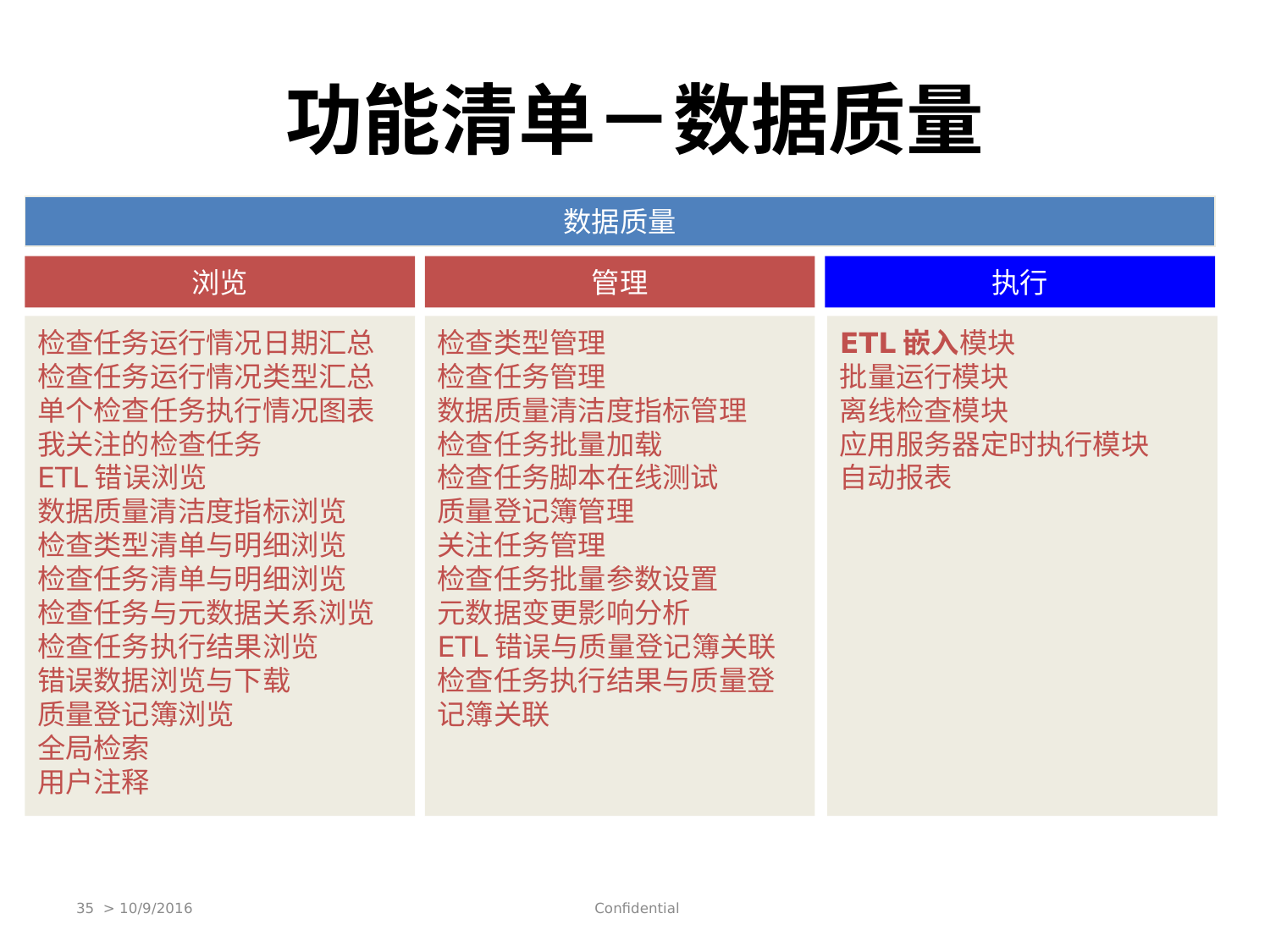

# 功能清单－数据质量
数据质量
浏览
管理
执行
检查任务运行情况日期汇总
检查任务运行情况类型汇总
单个检查任务执行情况图表
我关注的检查任务
ETL错误浏览
数据质量清洁度指标浏览
检查类型清单与明细浏览
检查任务清单与明细浏览
检查任务与元数据关系浏览
检查任务执行结果浏览
错误数据浏览与下载
质量登记簿浏览
全局检索
用户注释
检查类型管理
检查任务管理
数据质量清洁度指标管理
检查任务批量加载
检查任务脚本在线测试
质量登记簿管理
关注任务管理
检查任务批量参数设置
元数据变更影响分析
ETL错误与质量登记簿关联
检查任务执行结果与质量登记簿关联

ETL嵌入模块
批量运行模块
离线检查模块
应用服务器定时执行模块
自动报表

35  > 10/9/2016
 Confidential